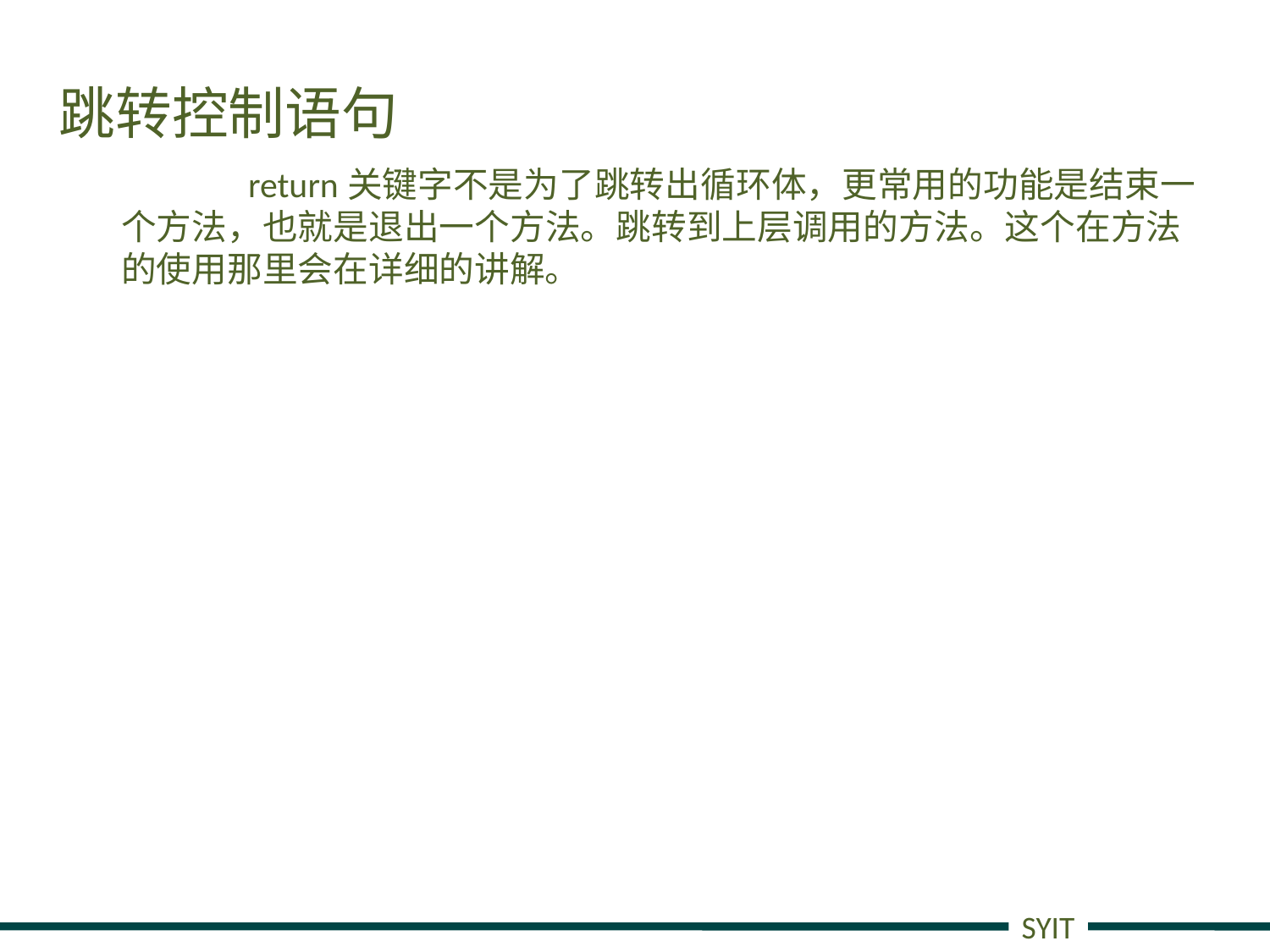

# 跳转控制语句
		return关键字不是为了跳转出循环体，更常用的功能是结束一个方法，也就是退出一个方法。跳转到上层调用的方法。这个在方法的使用那里会在详细的讲解。
SYIT